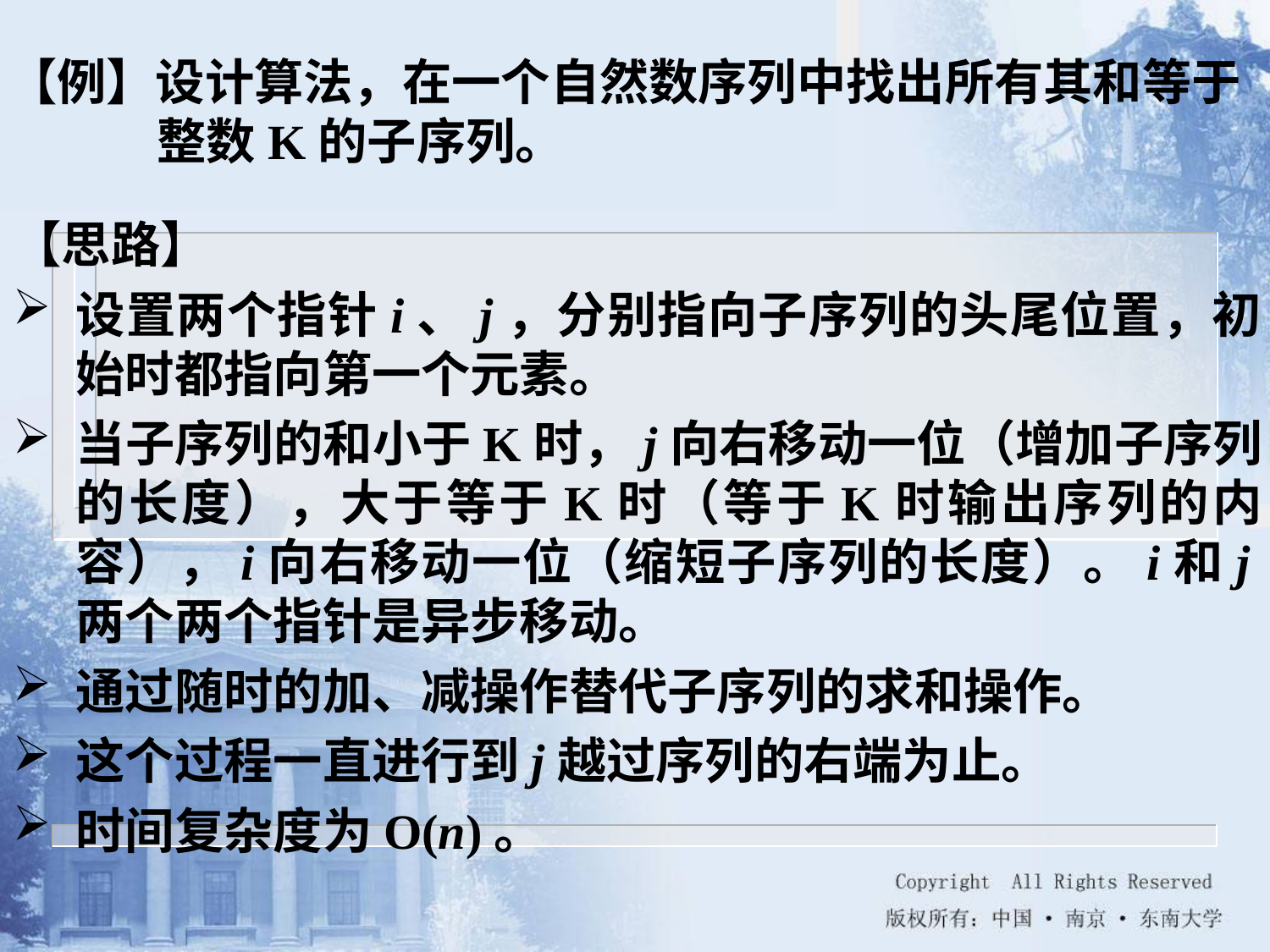

【例】设计算法，在一个自然数序列中找出所有其和等于整数K的子序列。
【思路】
设置两个指针i、j，分别指向子序列的头尾位置，初始时都指向第一个元素。
当子序列的和小于K时，j向右移动一位（增加子序列的长度），大于等于K时（等于K时输出序列的内容），i向右移动一位（缩短子序列的长度）。i和j两个两个指针是异步移动。
通过随时的加、减操作替代子序列的求和操作。
这个过程一直进行到j越过序列的右端为止。
时间复杂度为O(n)。